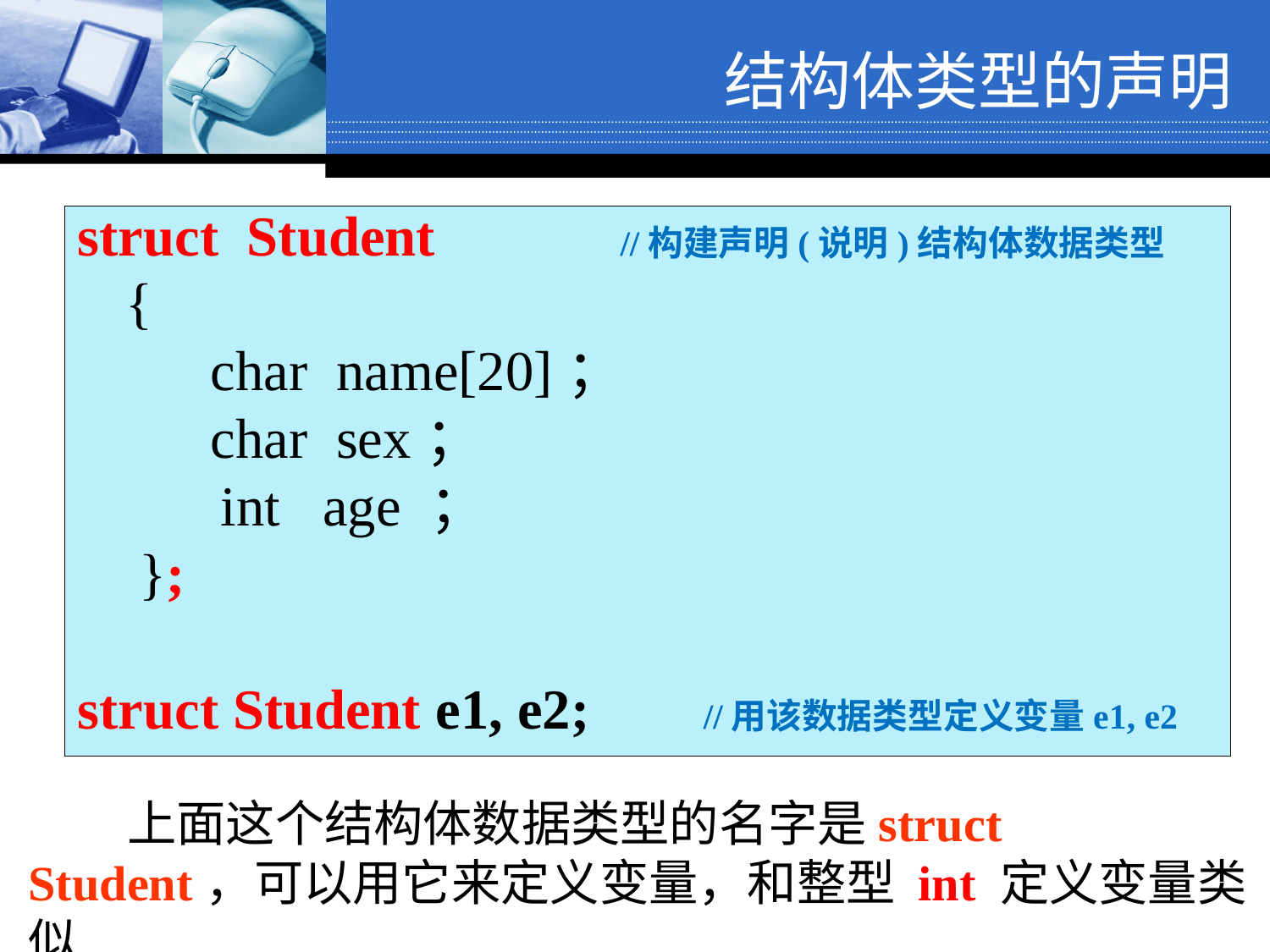

结构体类型的声明
struct  Student             //构建声明(说明)结构体数据类型
	{
	      char  name[20]；
	      char  sex；
	　  int   age ；
	 };

struct Student e1, e2;        //用该数据类型定义变量e1, e2

上面这个结构体数据类型的名字是struct  Student，可以用它来定义变量，和整型 int 定义变量类似